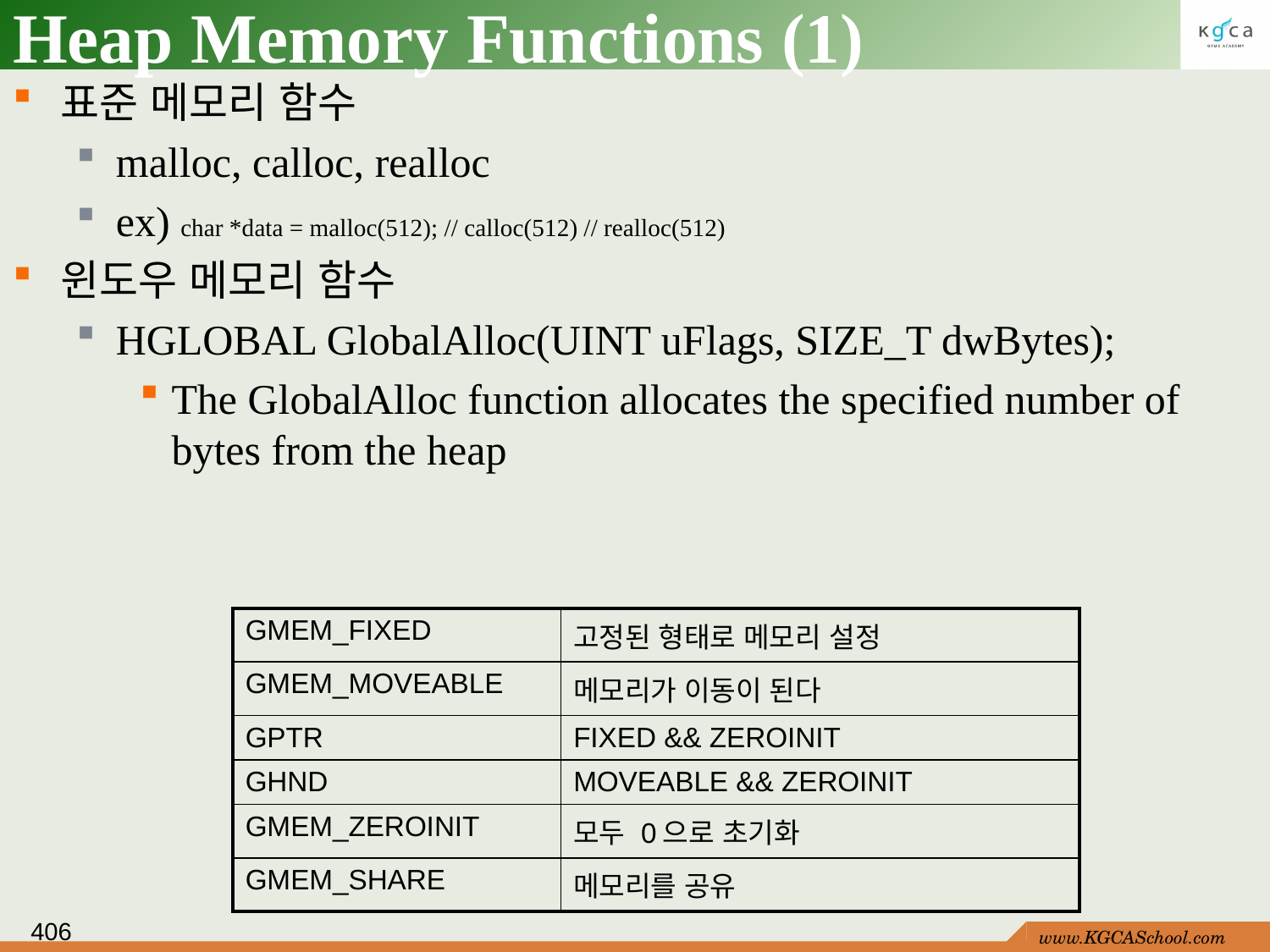

# Heap Memory Functions (1)
표준 메모리 함수
malloc, calloc, realloc
ex) char *data = malloc(512); // calloc(512) // realloc(512)
윈도우 메모리 함수
HGLOBAL GlobalAlloc(UINT uFlags, SIZE_T dwBytes);
The GlobalAlloc function allocates the specified number of bytes from the heap
| GMEM\_FIXED | 고정된 형태로 메모리 설정 |
| --- | --- |
| GMEM\_MOVEABLE | 메모리가 이동이 된다 |
| GPTR | FIXED && ZEROINIT |
| GHND | MOVEABLE && ZEROINIT |
| GMEM\_ZEROINIT | 모두 0으로 초기화 |
| GMEM\_SHARE | 메모리를 공유 |
406